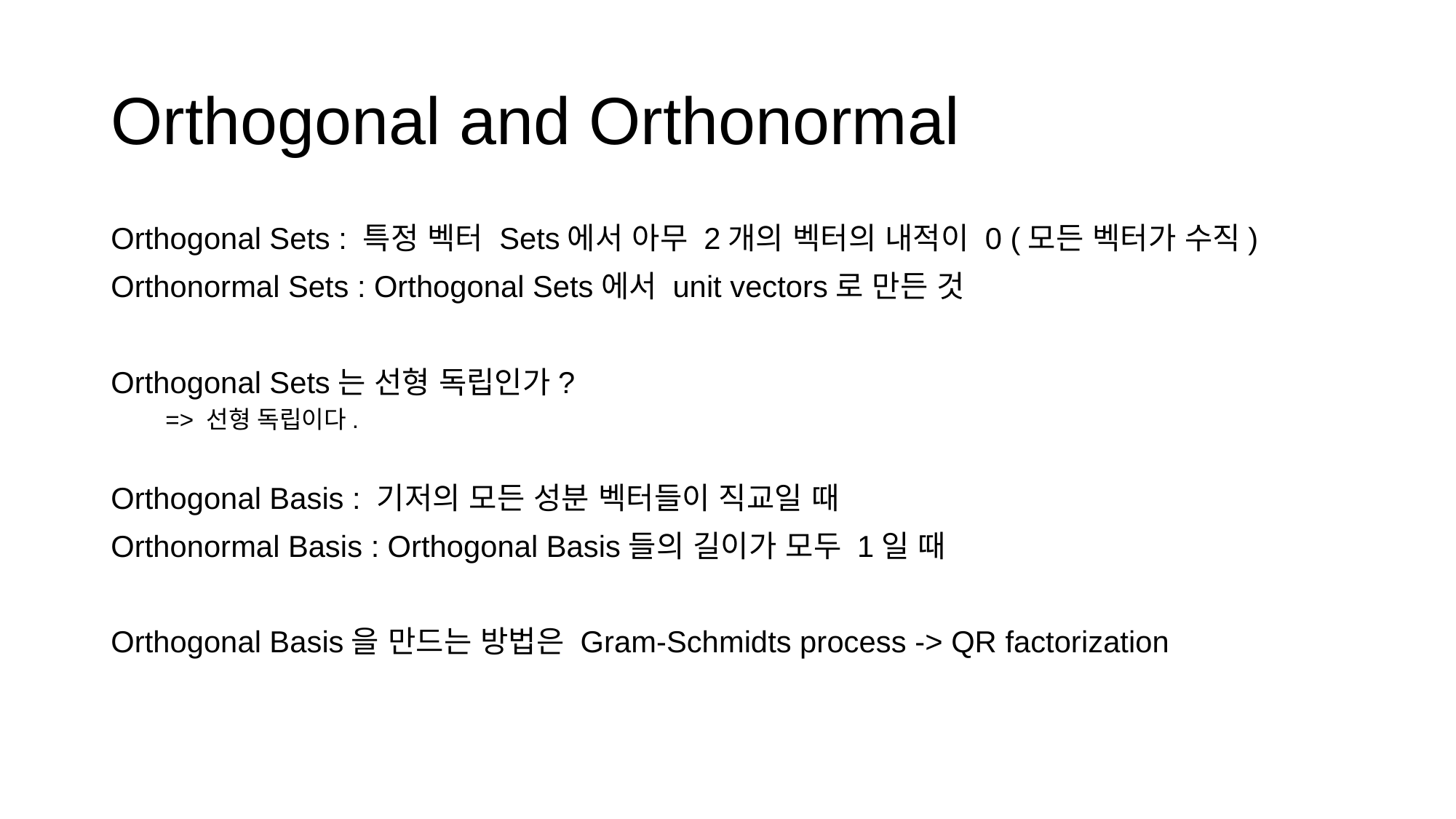

# Orthogonal and Orthonormal
Orthogonal Sets : 특정 벡터 Sets에서 아무 2개의 벡터의 내적이 0 (모든 벡터가 수직)
Orthonormal Sets : Orthogonal Sets에서 unit vectors로 만든 것

Orthogonal Sets는 선형 독립인가?
=> 선형 독립이다.

Orthogonal Basis : 기저의 모든 성분 벡터들이 직교일 때
Orthonormal Basis : Orthogonal Basis들의 길이가 모두 1일 때

Orthogonal Basis을 만드는 방법은 Gram-Schmidts process -> QR factorization